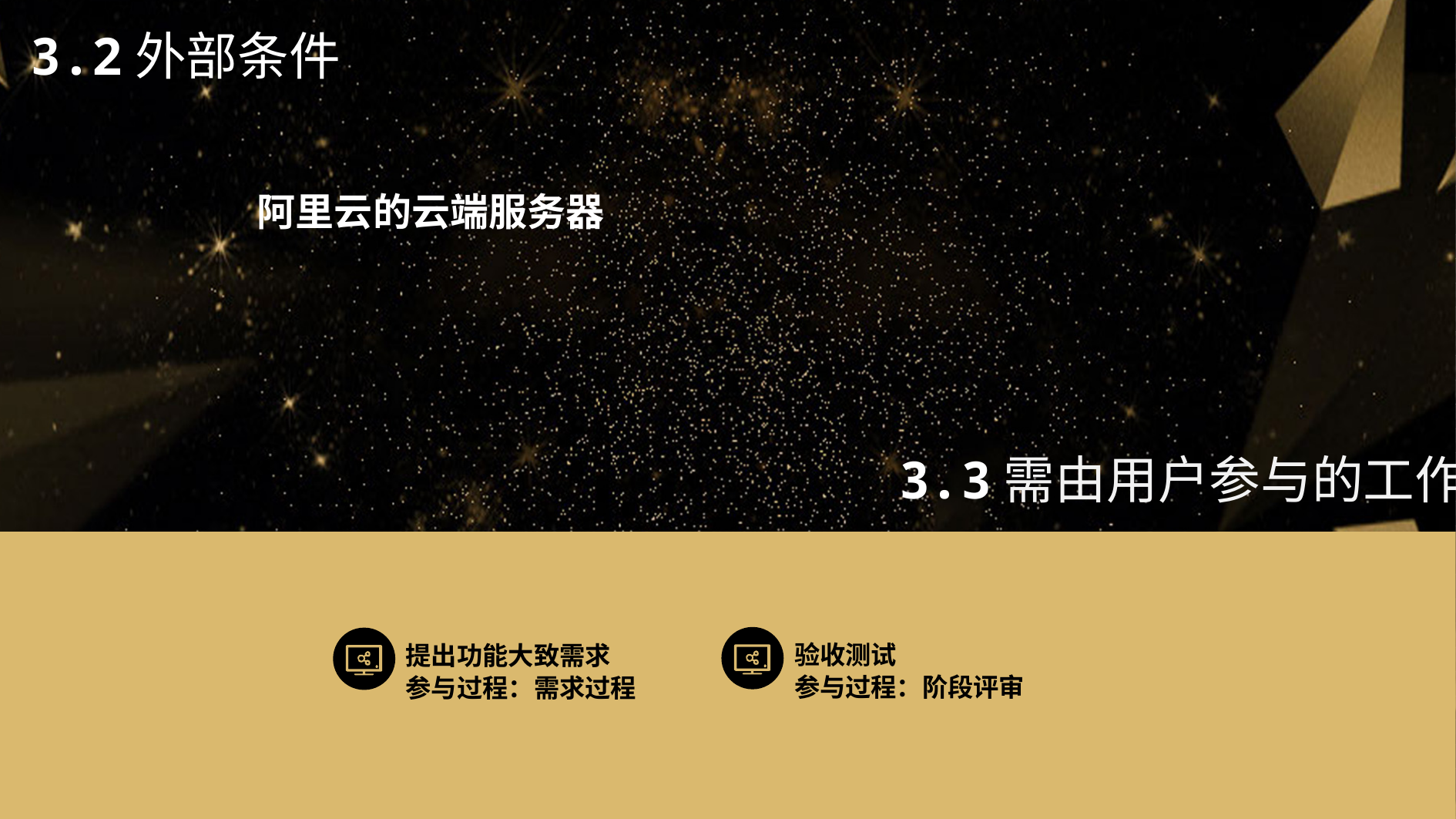

3.2外部条件
阿里云的云端服务器
3.3需由用户参与的工作

验收测试
参与过程：阶段评审
提出功能大致需求
参与过程：需求过程